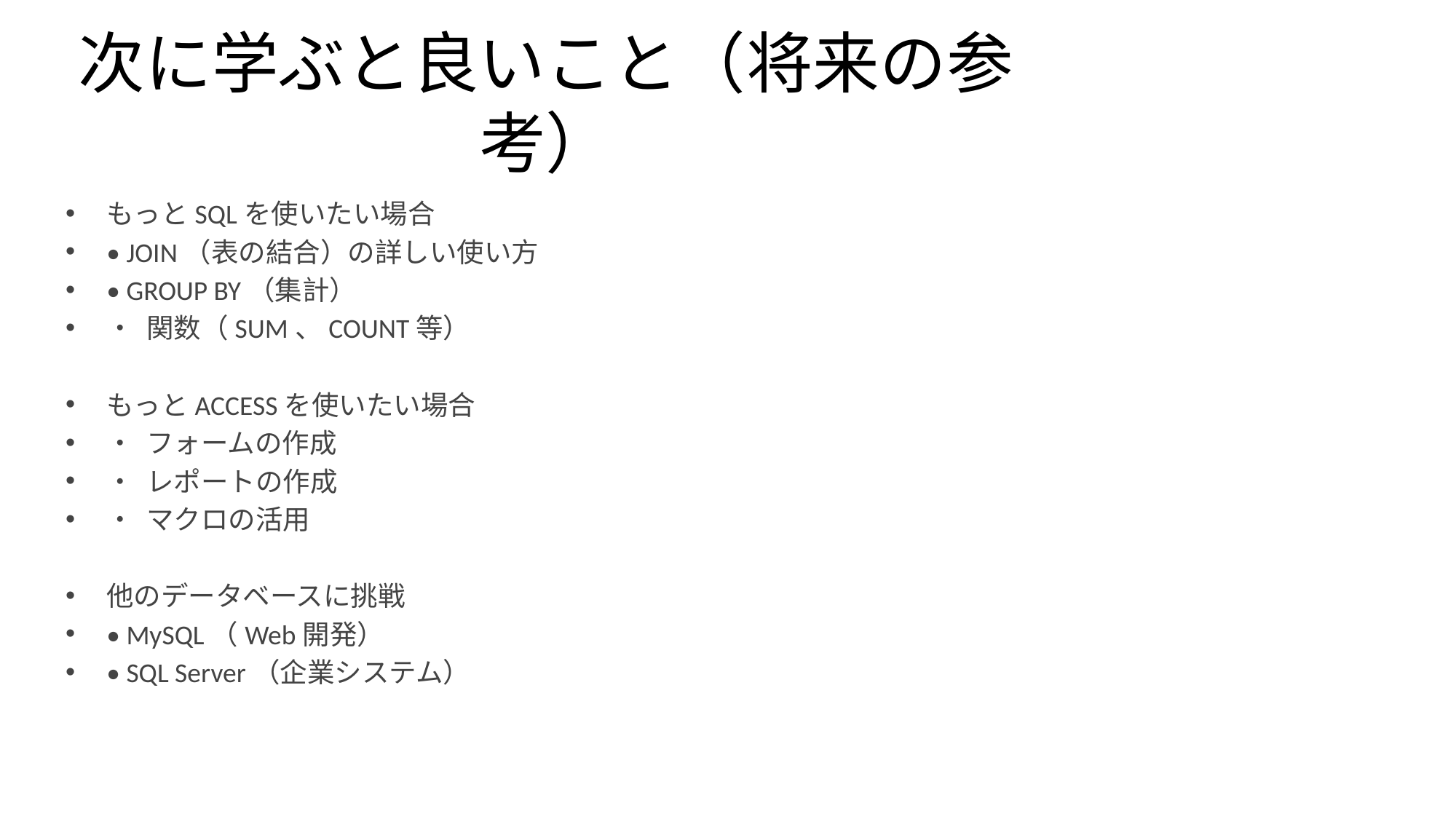

# 次に学ぶと良いこと（将来の参考）
もっとSQLを使いたい場合
• JOIN（表の結合）の詳しい使い方
• GROUP BY（集計）
• 関数（SUM、COUNT等）

もっとACCESSを使いたい場合
• フォームの作成
• レポートの作成
• マクロの活用

他のデータベースに挑戦
• MySQL（Web開発）
• SQL Server（企業システム）